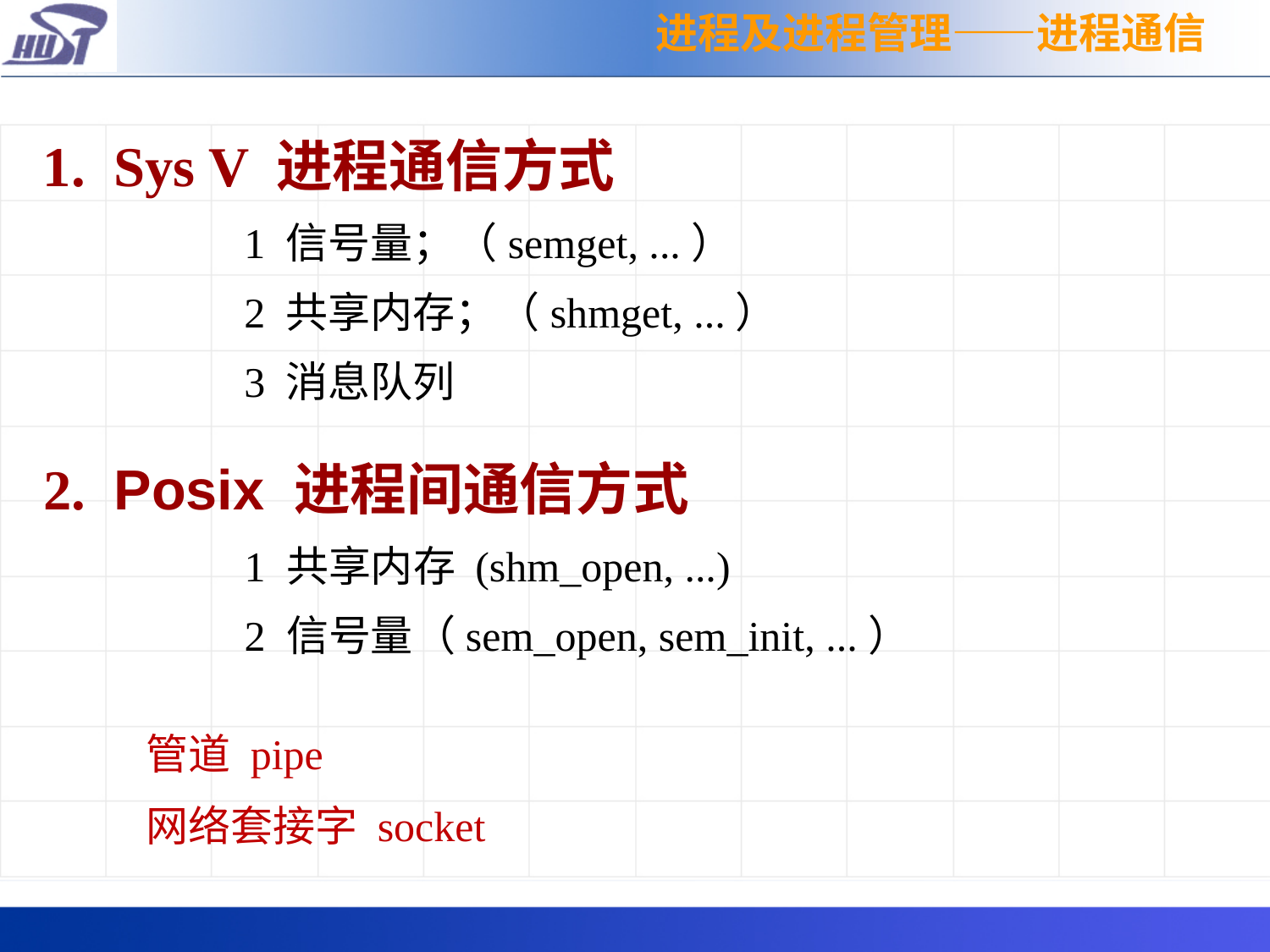

进程及进程管理——进程通信
1.  Sys V 进程通信方式
		1 信号量；（semget, ...）
		2 共享内存；（shmget, ...）
		3 消息队列
2.  Posix 进程间通信方式
		1 共享内存 (shm_open, ...)
		2 信号量（sem_open, sem_init, ...）
	管道 pipe
	网络套接字 socket